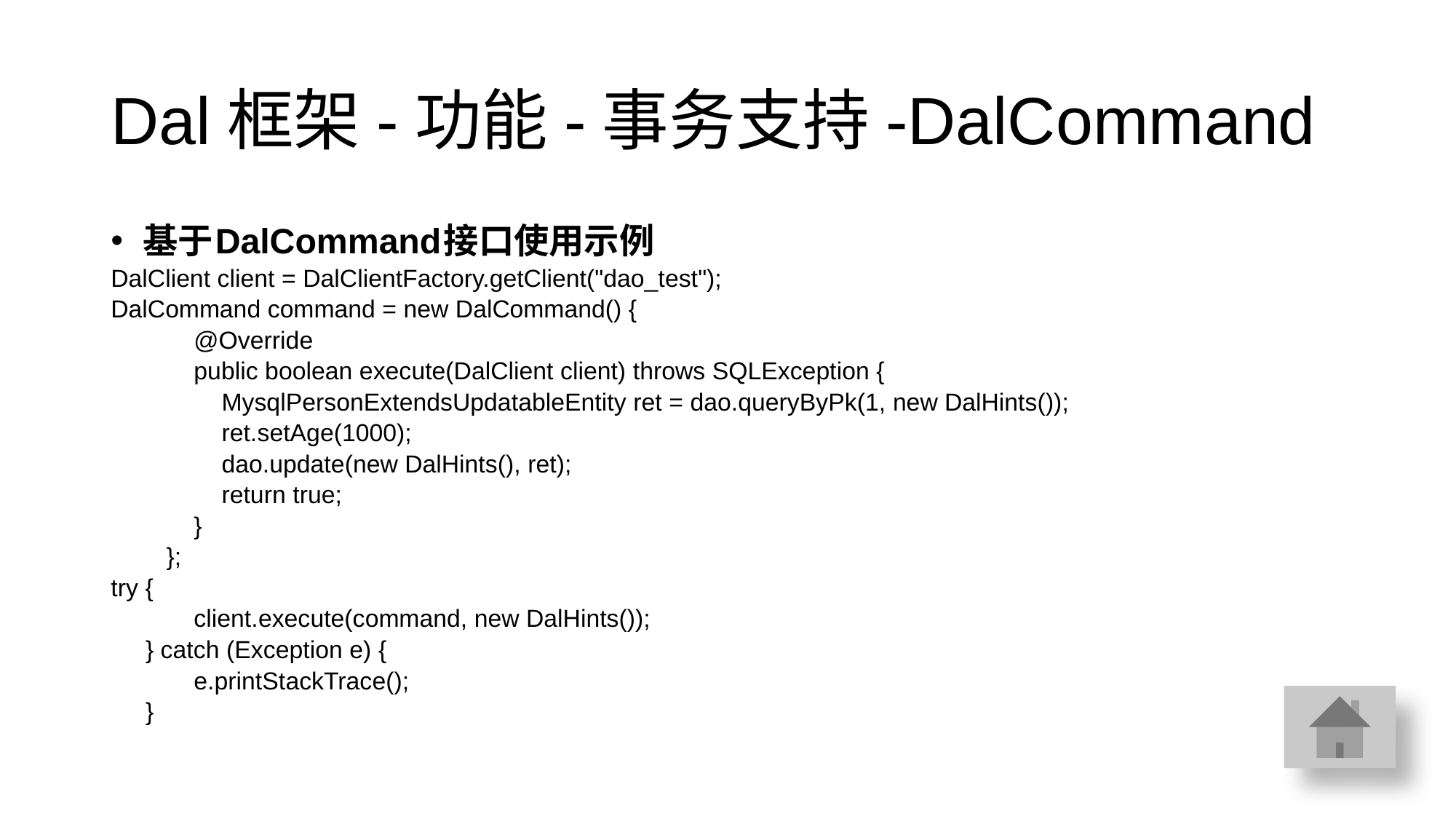

# Dal框架-功能-事务支持-DalCommand
基于DalCommand接口使用示例
DalClient client = DalClientFactory.getClient("dao_test");
DalCommand command = new DalCommand() {
            @Override
            public boolean execute(DalClient client) throws SQLException {
                MysqlPersonExtendsUpdatableEntity ret = dao.queryByPk(1, new DalHints());
                ret.setAge(1000);
                dao.update(new DalHints(), ret);
                return true;
            }
        };
try {
            client.execute(command, new DalHints());
     } catch (Exception e) {
            e.printStackTrace();
     }